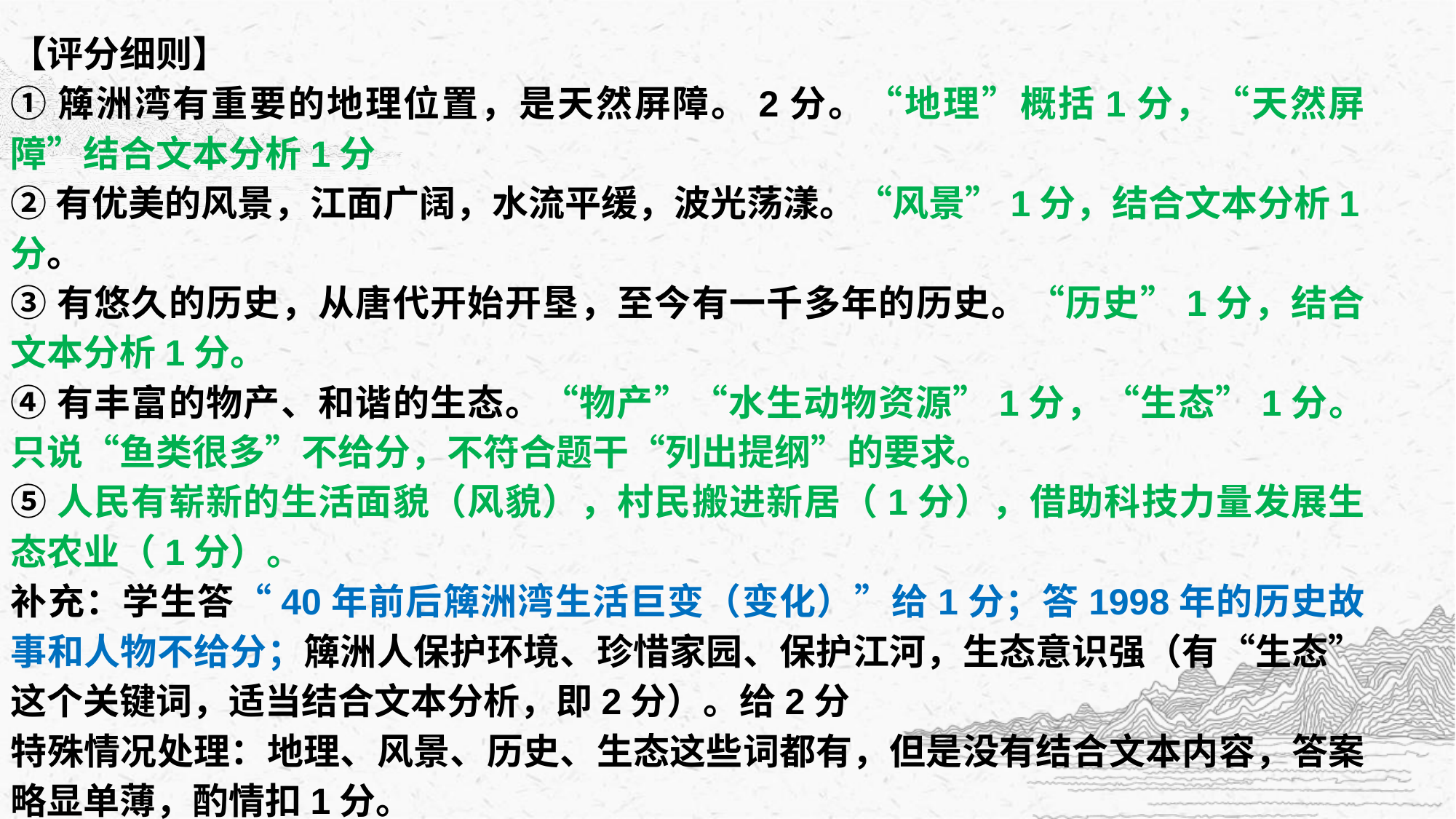

【评分细则】
①簰洲湾有重要的地理位置，是天然屏障。2分。“地理”概括1分，“天然屏障”结合文本分析1分
②有优美的风景，江面广阔，水流平缓，波光荡漾。“风景”1分，结合文本分析1分。
③有悠久的历史，从唐代开始开垦，至今有一千多年的历史。“历史”1分，结合文本分析1分。
④有丰富的物产、和谐的生态。“物产”“水生动物资源”1分，“生态”1分。只说“鱼类很多”不给分，不符合题干“列出提纲”的要求。
⑤人民有崭新的生活面貌（风貌），村民搬进新居（1分），借助科技力量发展生态农业（1分）。
补充：学生答“40年前后簰洲湾生活巨变（变化）”给1分；答1998年的历史故事和人物不给分；簰洲人保护环境、珍惜家园、保护江河，生态意识强（有“生态”这个关键词，适当结合文本分析，即2分）。给2分
特殊情况处理：地理、风景、历史、生态这些词都有，但是没有结合文本内容，答案略显单薄，酌情扣1分。